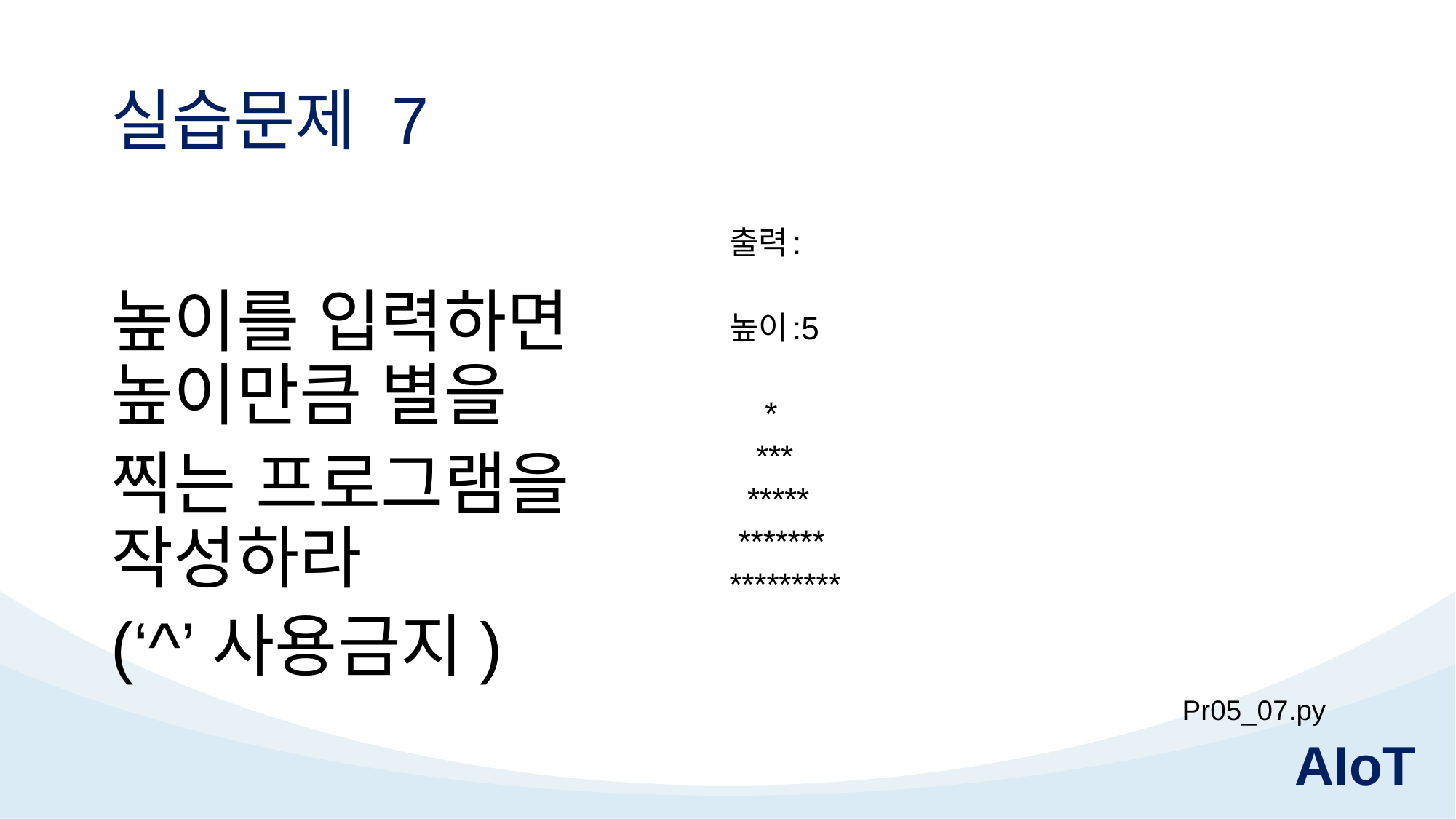

# 실습문제 7

높이를 입력하면 높이만큼 별을
찍는 프로그램을 작성하라
(‘^’사용금지)
출력:

높이:5

    *
   ***
  *****
 *******
*********

Pr05_07.py